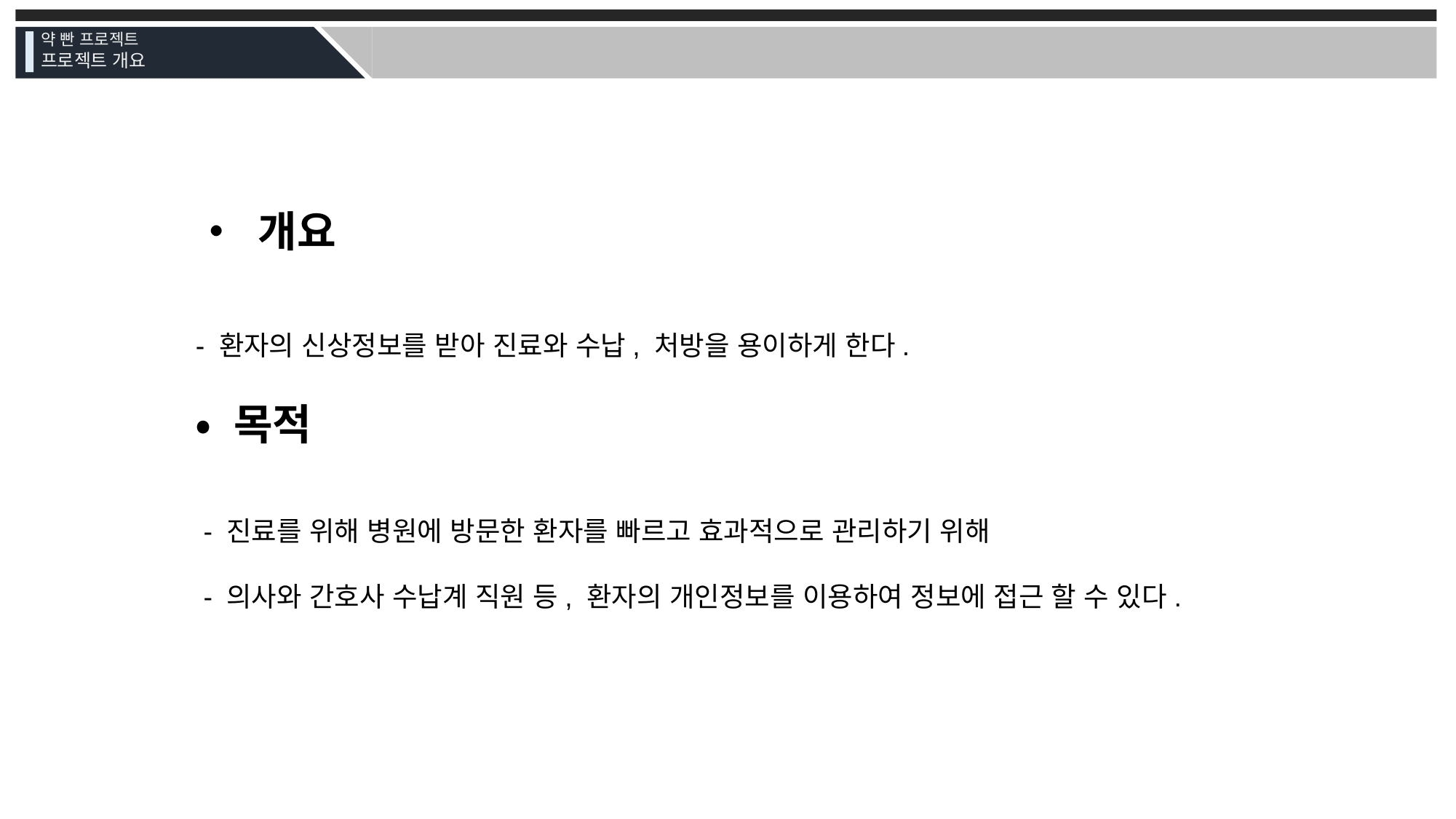

약 빤 프로젝트

프로젝트 개요
• 개요

- 환자의 신상정보를 받아 진료와 수납, 처방을 용이하게 한다.

• 목적

 - 진료를 위해 병원에 방문한 환자를 빠르고 효과적으로 관리하기 위해

 - 의사와 간호사 수납계 직원 등, 환자의 개인정보를 이용하여 정보에 접근 할 수 있다.